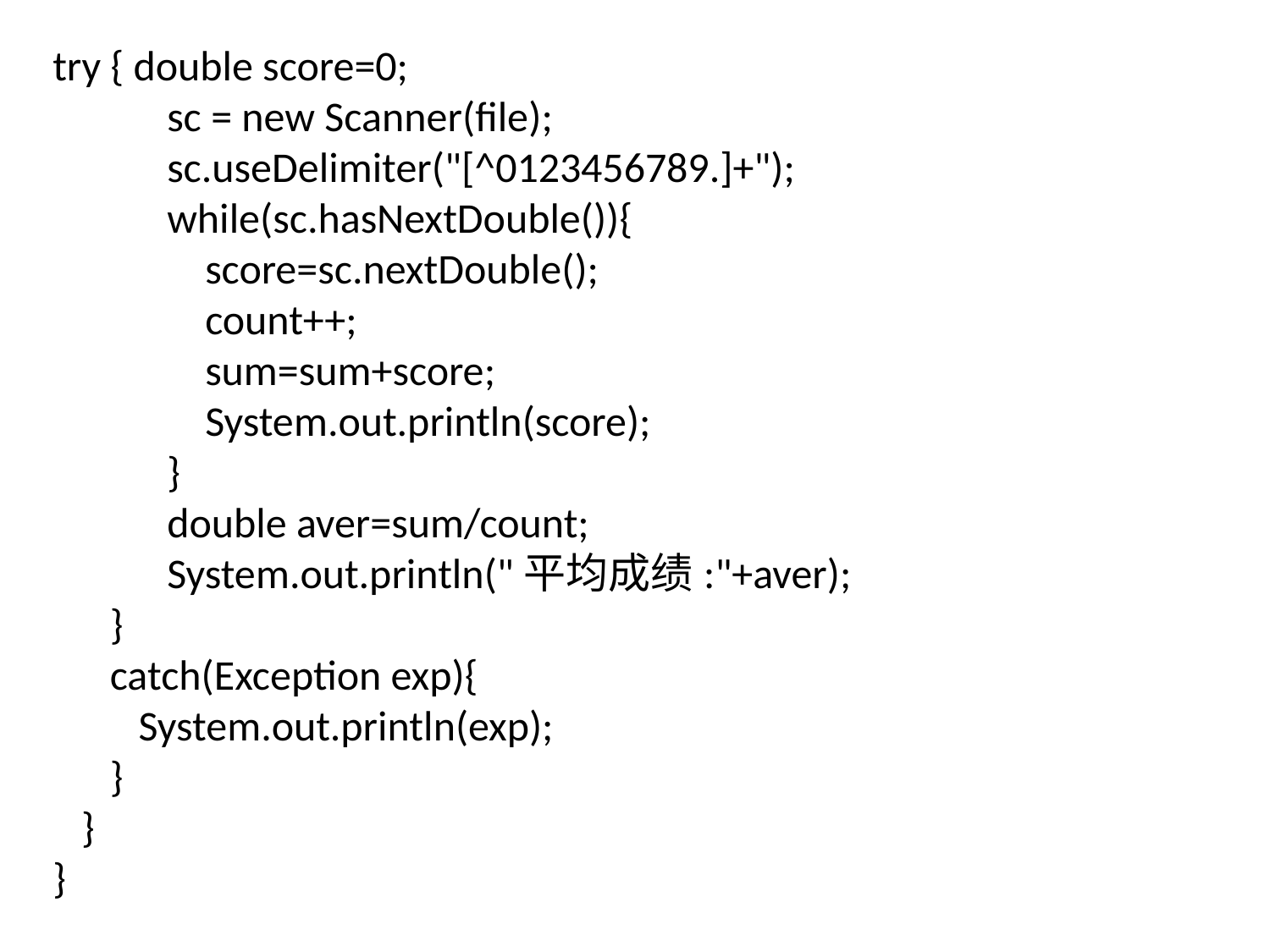

try { double score=0;
            sc = new Scanner(file);
            sc.useDelimiter("[^0123456789.]+");
            while(sc.hasNextDouble()){
                score=sc.nextDouble();
                count++;
                sum=sum+score;
                System.out.println(score);
            }
            double aver=sum/count;
            System.out.println("平均成绩:"+aver);
      }
      catch(Exception exp){
         System.out.println(exp);
      }
   }
}